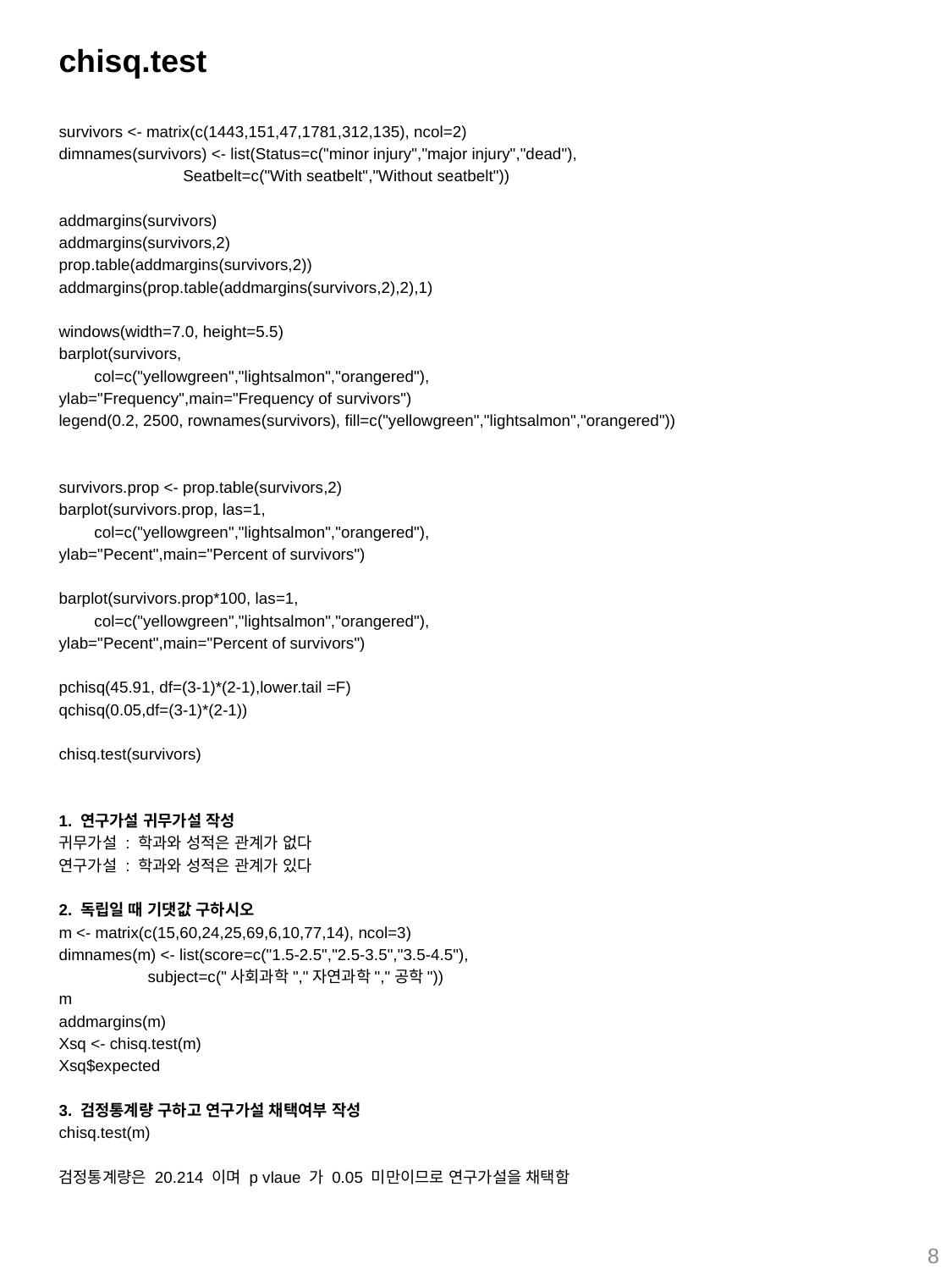

# chisq.test
survivors <- matrix(c(1443,151,47,1781,312,135), ncol=2)
dimnames(survivors) <- list(Status=c("minor injury","major injury","dead"),
                            Seatbelt=c("With seatbelt","Without seatbelt"))

addmargins(survivors)
addmargins(survivors,2)
prop.table(addmargins(survivors,2))
addmargins(prop.table(addmargins(survivors,2),2),1)

windows(width=7.0, height=5.5)
barplot(survivors,
        col=c("yellowgreen","lightsalmon","orangered"),
ylab="Frequency",main="Frequency of survivors")
legend(0.2, 2500, rownames(survivors), fill=c("yellowgreen","lightsalmon","orangered"))

survivors.prop <- prop.table(survivors,2)
barplot(survivors.prop, las=1,
        col=c("yellowgreen","lightsalmon","orangered"),
ylab="Pecent",main="Percent of survivors")

barplot(survivors.prop*100, las=1,
        col=c("yellowgreen","lightsalmon","orangered"),
ylab="Pecent",main="Percent of survivors")

pchisq(45.91, df=(3-1)*(2-1),lower.tail =F)
qchisq(0.05,df=(3-1)*(2-1))

chisq.test(survivors)

1. 연구가설 귀무가설 작성
귀무가설 : 학과와 성적은 관계가 없다
연구가설 : 학과와 성적은 관계가 있다

2. 독립일 때 기댓값 구하시오
m <- matrix(c(15,60,24,25,69,6,10,77,14), ncol=3)
dimnames(m) <- list(score=c("1.5-2.5","2.5-3.5","3.5-4.5"),
                    subject=c("사회과학","자연과학","공학"))
m
addmargins(m)
Xsq <- chisq.test(m)
Xsq$expected

3. 검정통계량 구하고 연구가설 채택여부 작성
chisq.test(m)

검정통계량은 20.214 이며 p vlaue 가 0.05 미만이므로 연구가설을 채택함

8